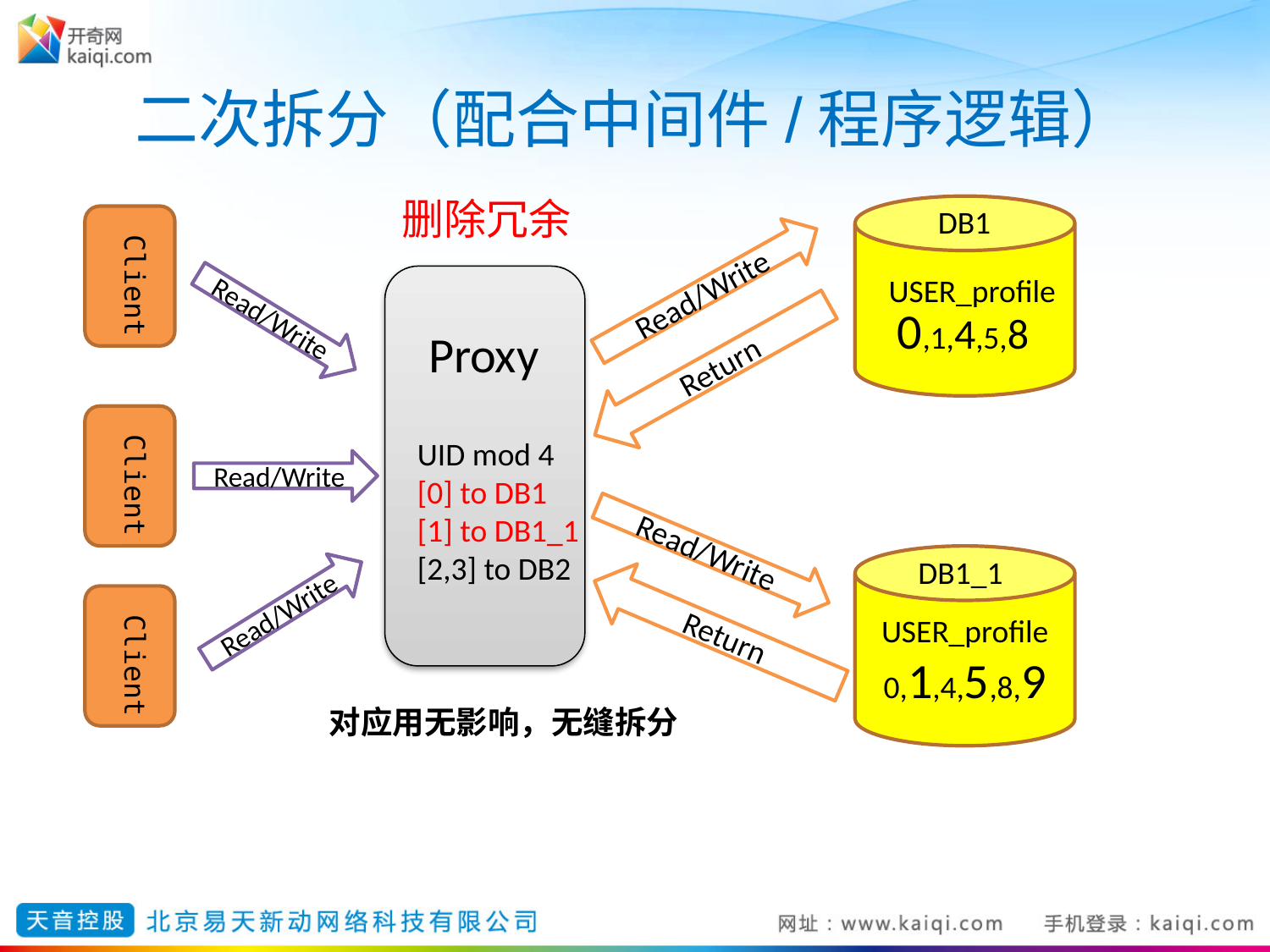

# 二次拆分（配合中间件/程序逻辑）
删除冗余

DB1

Client
Read/Write
USER_profile

Proxy
UID mod 4
[0] to DB1
[1] to DB1_1
[2,3] to DB2
0,1,4,5,8
Read/Write
Read/Write
Read/Write
Return

Client
Read/Write
USER_profile
0,1,4,5,8,9
DB1_1

Client
Return
对应用无影响，无缝拆分